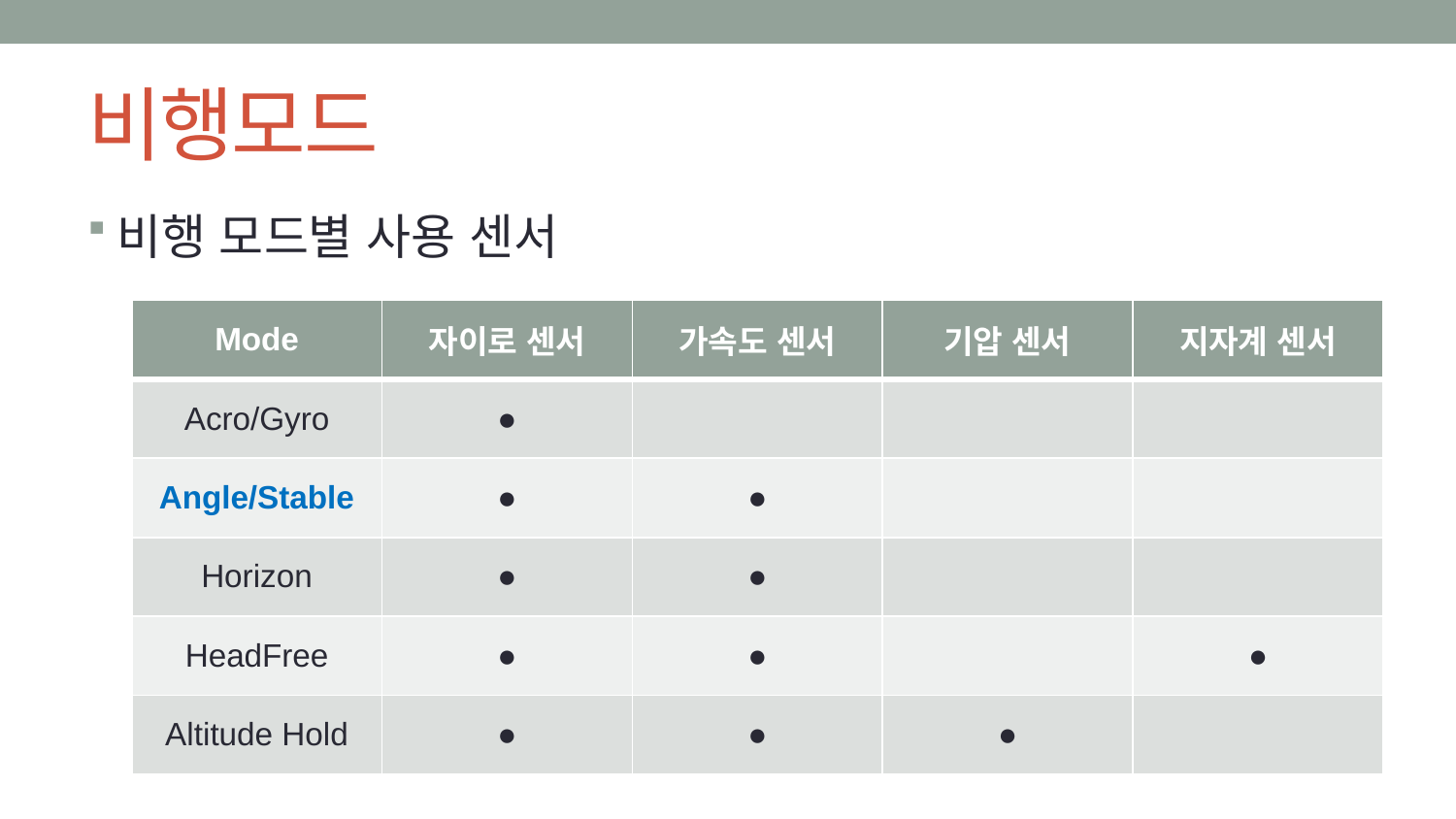

# 비행모드
비행 모드별 사용 센서
| Mode | 자이로 센서 | 가속도 센서 | 기압 센서 | 지자계 센서 |
| --- | --- | --- | --- | --- |
| Acro/Gyro | ● |  |  |  |
| Angle/Stable | ● | ● |  |  |
| Horizon | ● | ● |  |  |
| HeadFree | ● | ● |  | ● |
| Altitude Hold | ● | ● | ● |  |